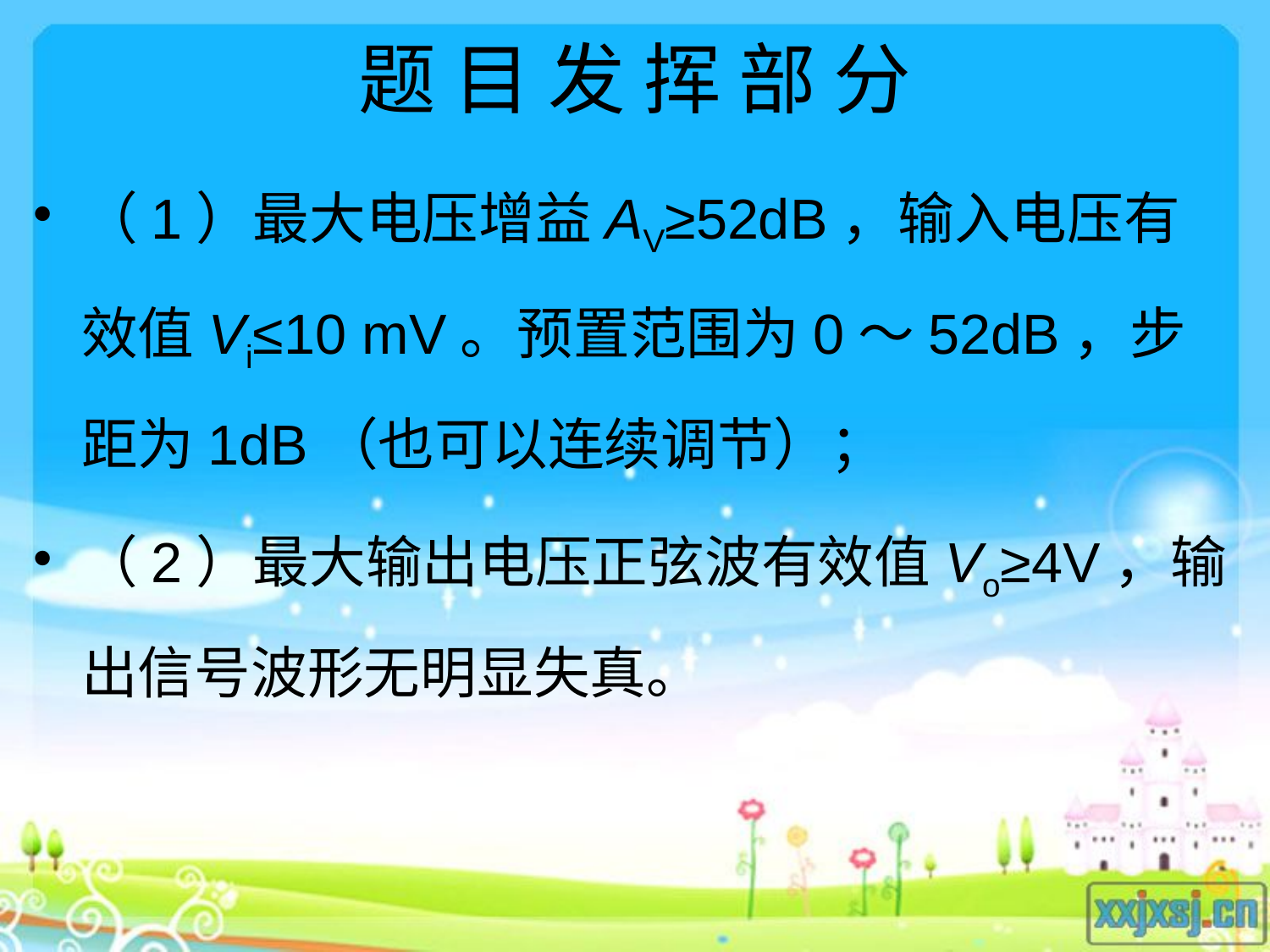

题 目 发 挥 部 分
（1）最大电压增益AV≥52dB，输入电压有效值Vi≤10 mV。预置范围为0～52dB，步距为1dB（也可以连续调节）；
（2）最大输出电压正弦波有效值Vo≥4V，输出信号波形无明显失真。